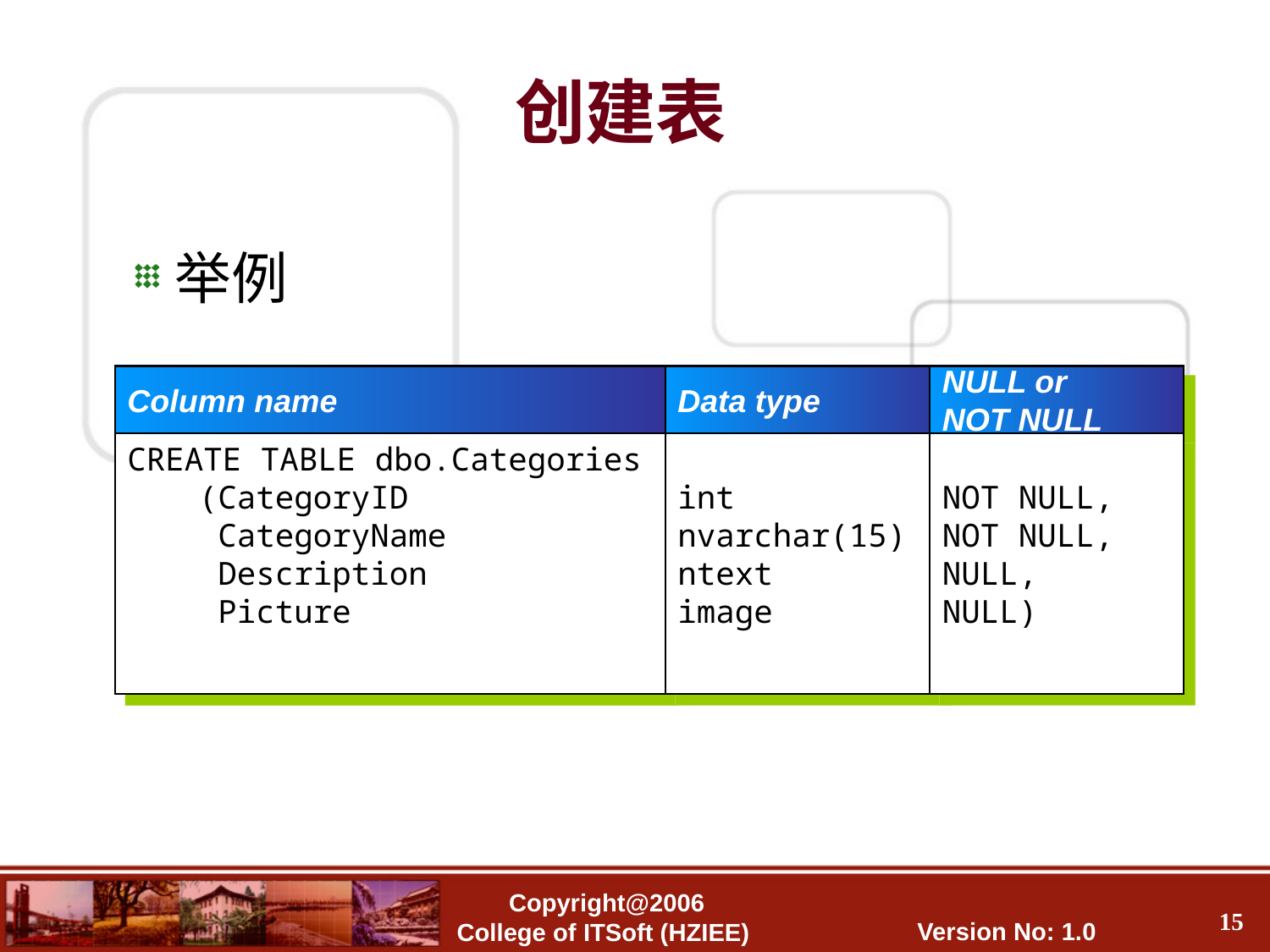

创建表
举例
Column name

Data type

NULL or
NOT NULL
CREATE TABLE dbo.Categories
	(CategoryID
	 CategoryName
	 Description
	 Picture

int
nvarchar(15)
ntext
image
NOT NULL,
NOT NULL,
NULL,
NULL)